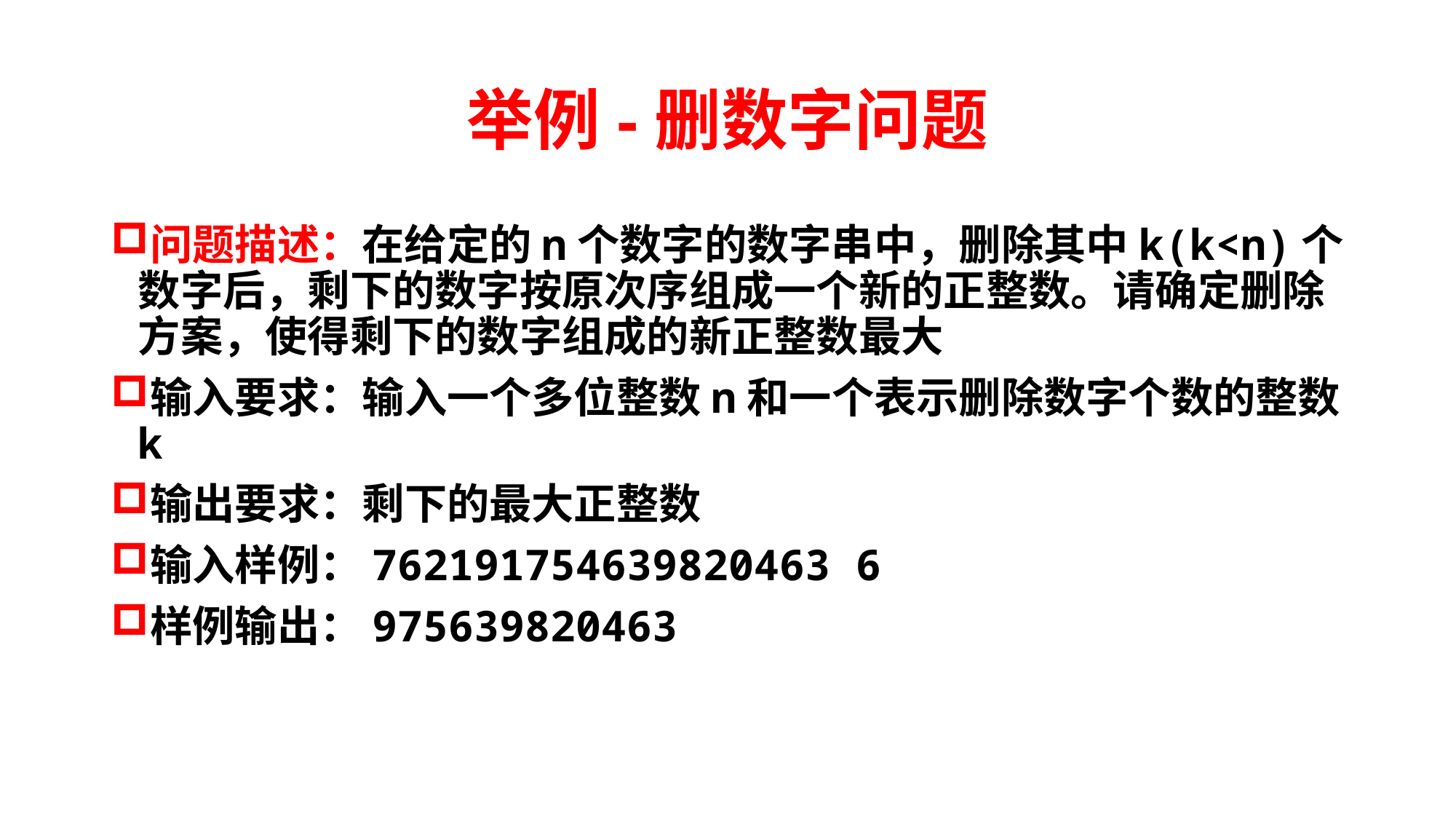

# 举例-删数字问题
问题描述：在给定的n个数字的数字串中，删除其中k(k<n)个数字后，剩下的数字按原次序组成一个新的正整数。请确定删除方案，使得剩下的数字组成的新正整数最大
输入要求：输入一个多位整数n和一个表示删除数字个数的整数k
输出要求：剩下的最大正整数
输入样例：762191754639820463 6
样例输出：975639820463